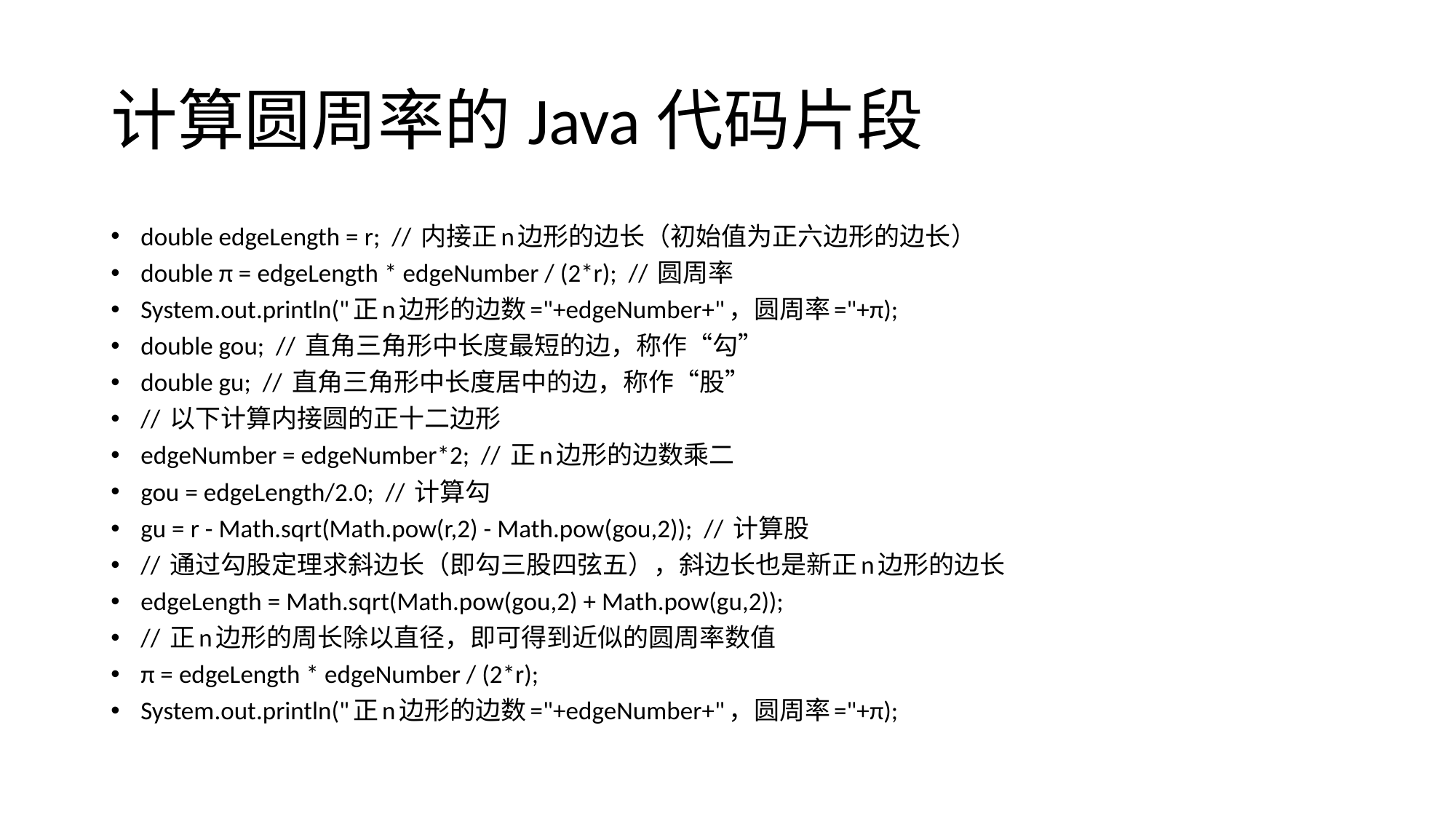

# 计算圆周率的Java代码片段
double edgeLength = r;  // 内接正n边形的边长（初始值为正六边形的边长）
double π = edgeLength * edgeNumber / (2*r);  // 圆周率
System.out.println("正n边形的边数="+edgeNumber+"，圆周率="+π);
double gou;  // 直角三角形中长度最短的边，称作“勾”
double gu;  // 直角三角形中长度居中的边，称作“股”
// 以下计算内接圆的正十二边形
edgeNumber = edgeNumber*2;  // 正n边形的边数乘二
gou = edgeLength/2.0;  // 计算勾
gu = r - Math.sqrt(Math.pow(r,2) - Math.pow(gou,2));  // 计算股
// 通过勾股定理求斜边长（即勾三股四弦五），斜边长也是新正n边形的边长
edgeLength = Math.sqrt(Math.pow(gou,2) + Math.pow(gu,2));
// 正n边形的周长除以直径，即可得到近似的圆周率数值
π = edgeLength * edgeNumber / (2*r);
System.out.println("正n边形的边数="+edgeNumber+"，圆周率="+π);